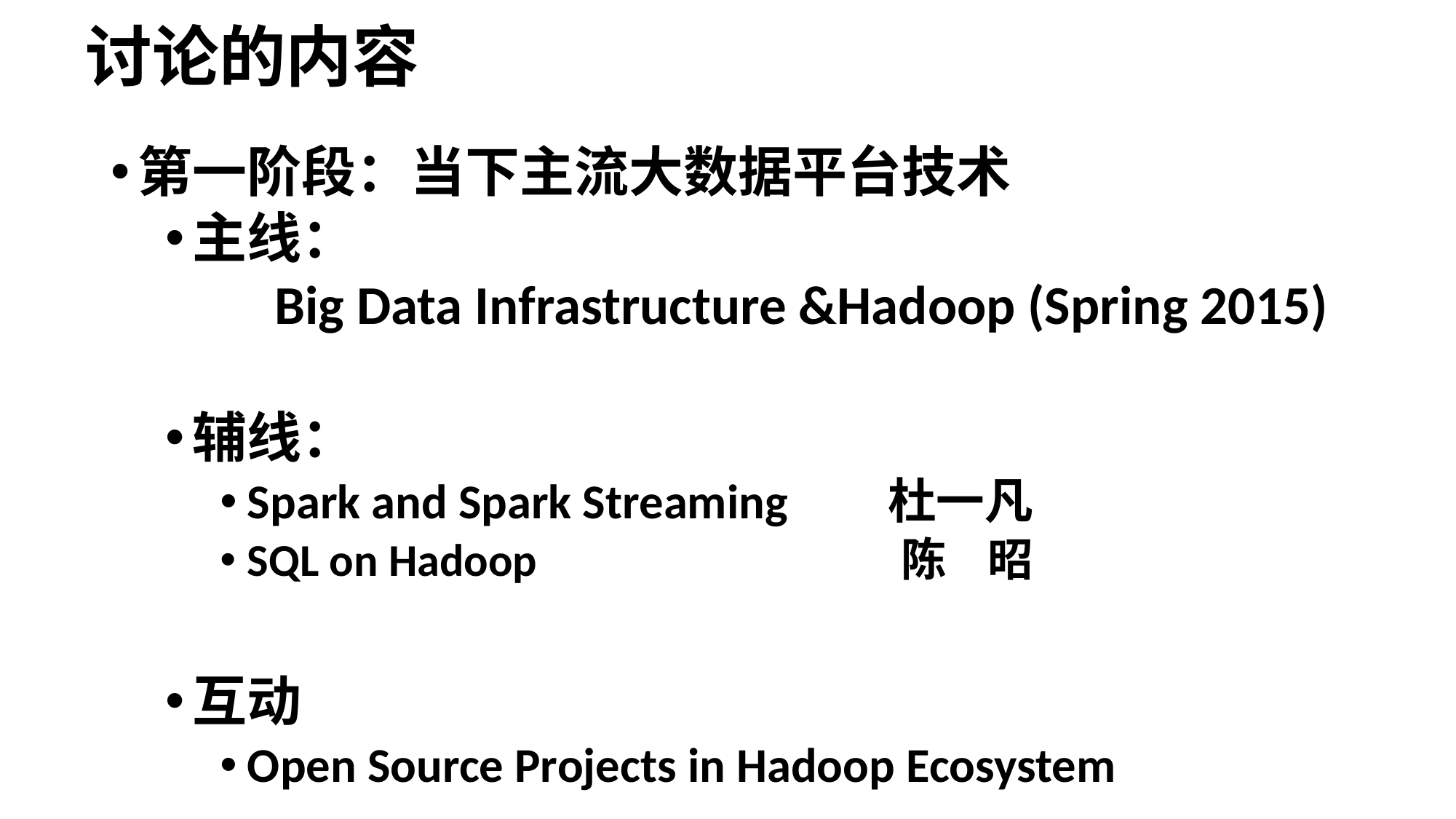

# 讨论的内容
第一阶段：当下主流大数据平台技术
主线：
	Big Data Infrastructure &Hadoop (Spring 2015)

辅线：
Spark and Spark Streaming        杜一凡
SQL on Hadoop                                  陈    昭

互动
Open Source Projects in Hadoop Ecosystem